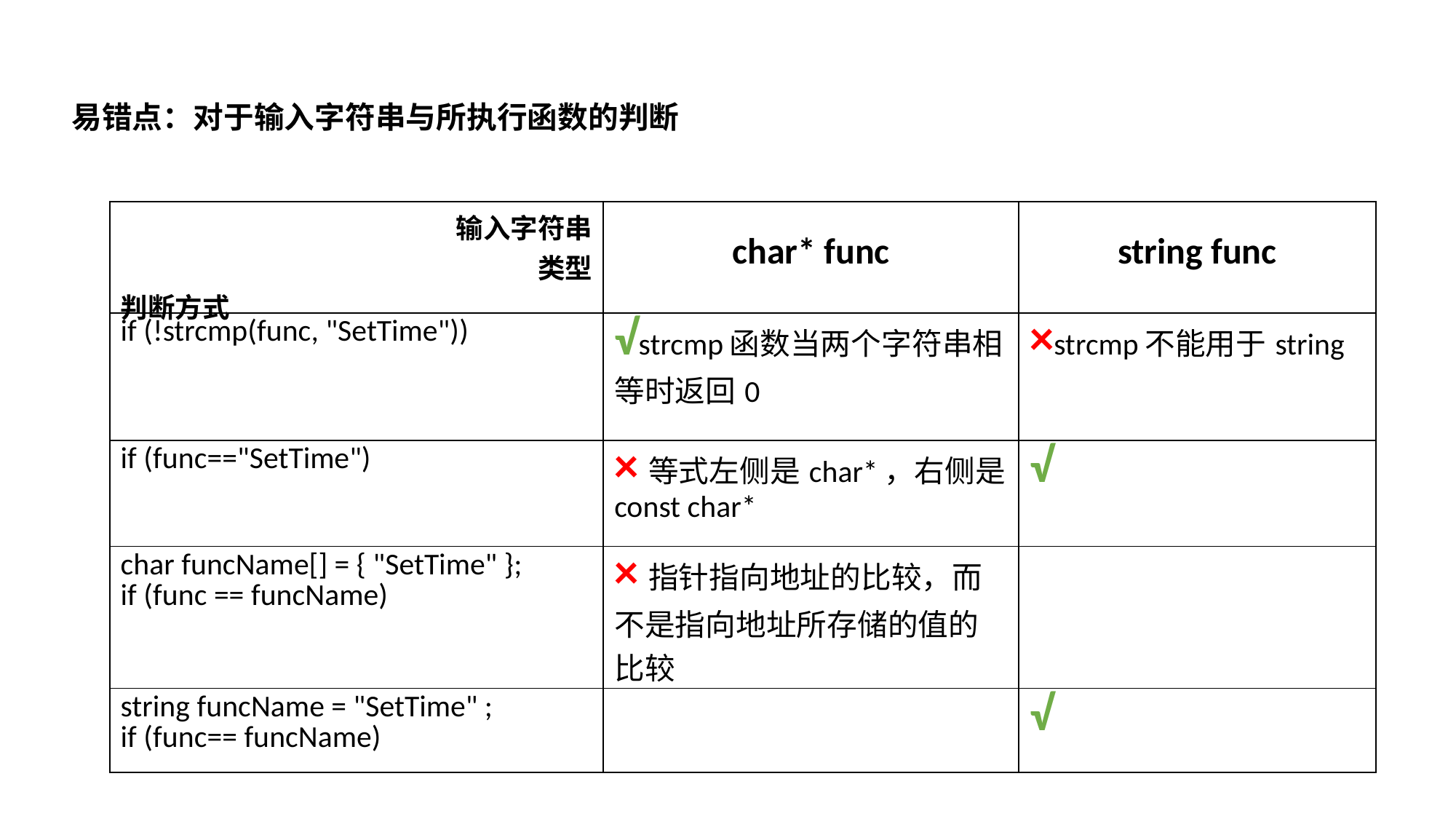

易错点：对于输入字符串与所执行函数的判断
| 输入字符串 类型 判断方式 | char\* func | string func |
| --- | --- | --- |
| if (!strcmp(func, "SetTime")) | √strcmp函数当两个字符串相等时返回0 | ×strcmp不能用于string |
| if (func=="SetTime") | ×等式左侧是char\*，右侧是const char\* | √ |
| char funcName[] = { "SetTime" }; if (func == funcName) | ×指针指向地址的比较，而不是指向地址所存储的值的比较 |  |
| string funcName = "SetTime" ; if (func== funcName) |  | √ |